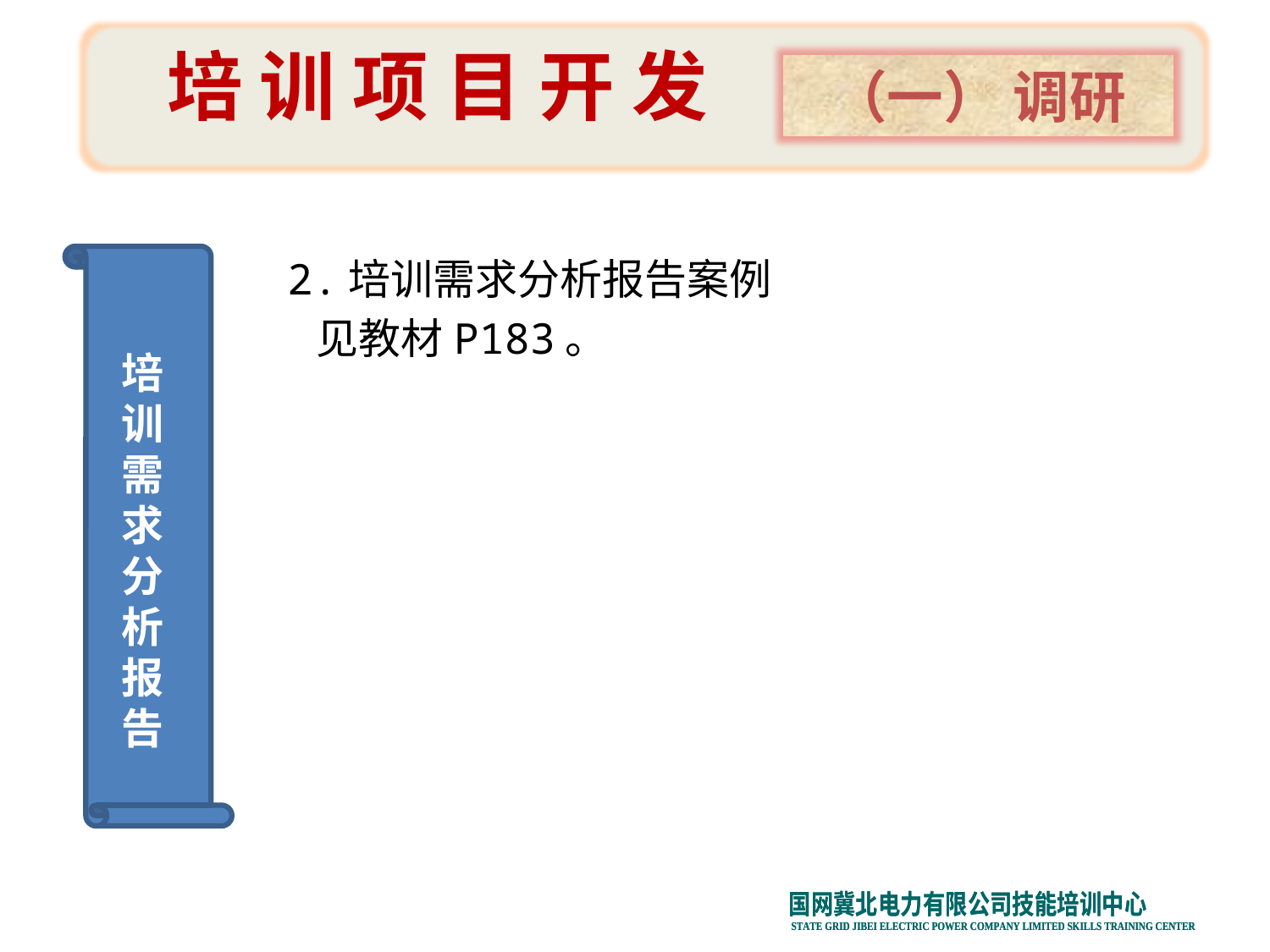

培 训 项 目 开 发
（一） 调研
 培训需求分析报告

2.培训需求分析报告案例
  见教材P183。